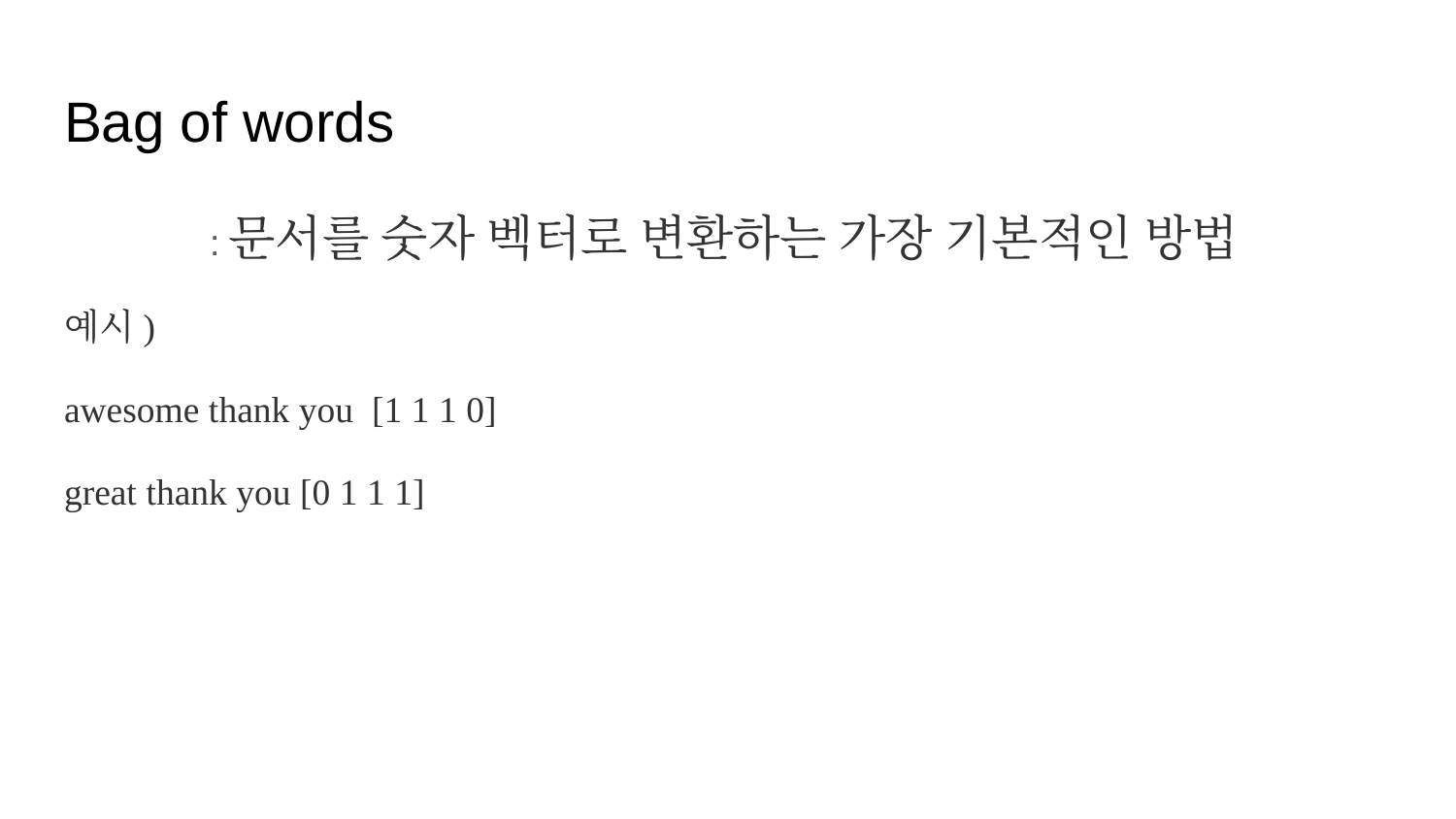

# Bag of words
 	:문서를 숫자 벡터로 변환하는 가장 기본적인 방법
예시)
awesome thank you  [1 1 1 0]
great thank you [0 1 1 1]